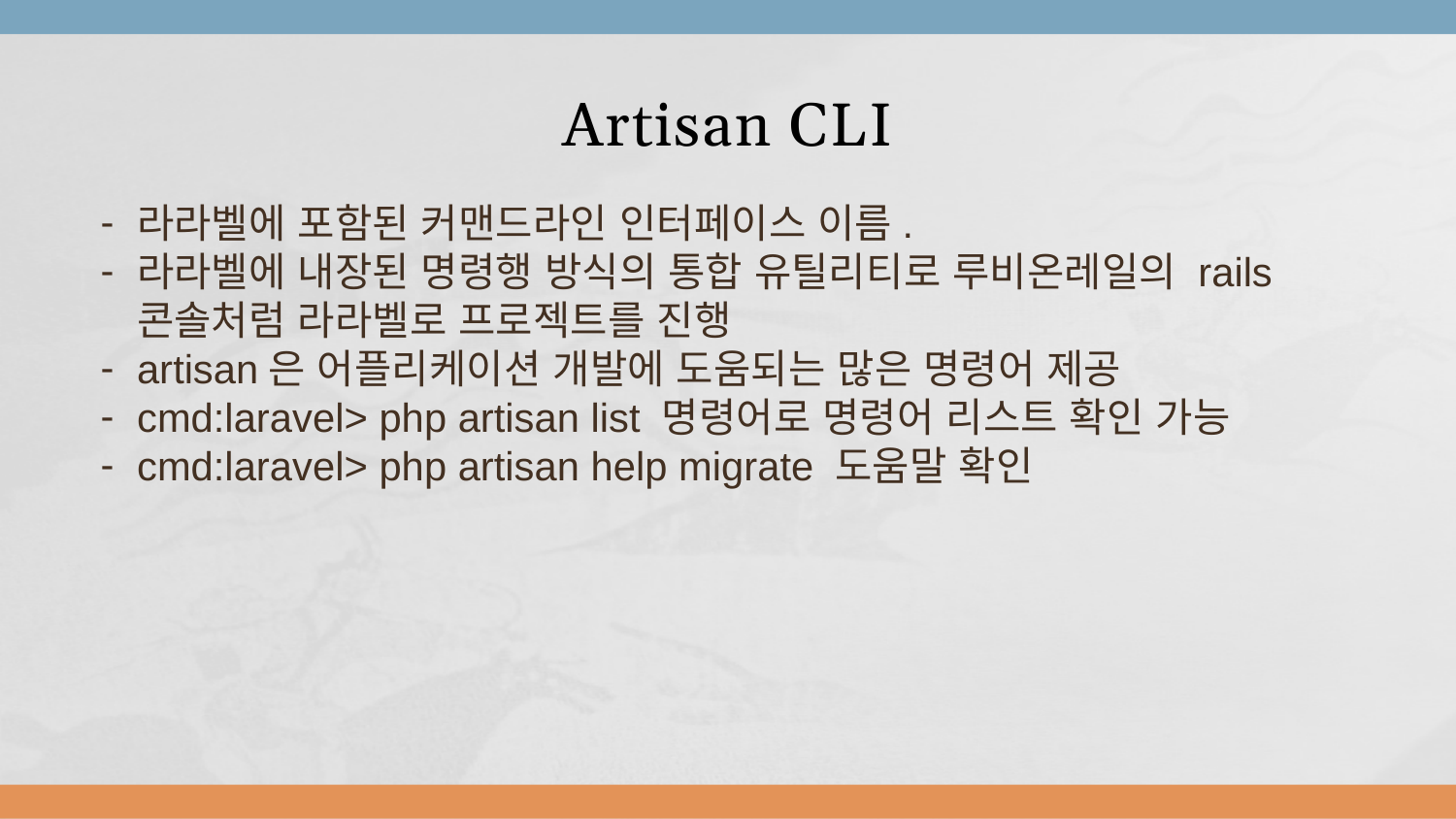

# Artisan CLI
라라벨에 포함된 커맨드라인 인터페이스 이름.
라라벨에 내장된 명령행 방식의 통합 유틸리티로 루비온레일의 rails 콘솔처럼 라라벨로 프로젝트를 진행
artisan은 어플리케이션 개발에 도움되는 많은 명령어 제공
cmd:laravel> php artisan list 명령어로 명령어 리스트 확인 가능
cmd:laravel> php artisan help migrate 도움말 확인